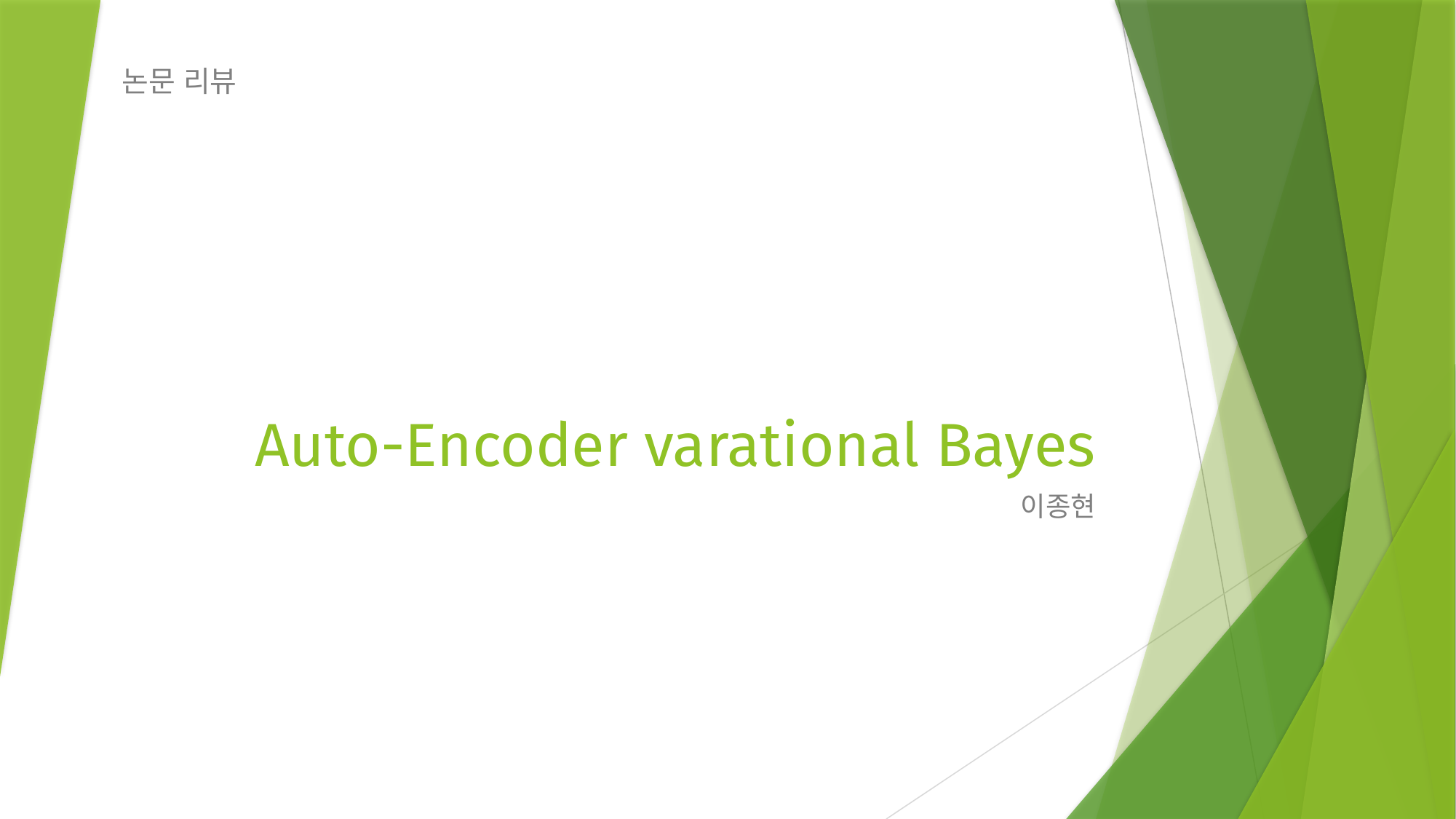

논문 리뷰
# Auto-Encoder varational Bayes
이종현